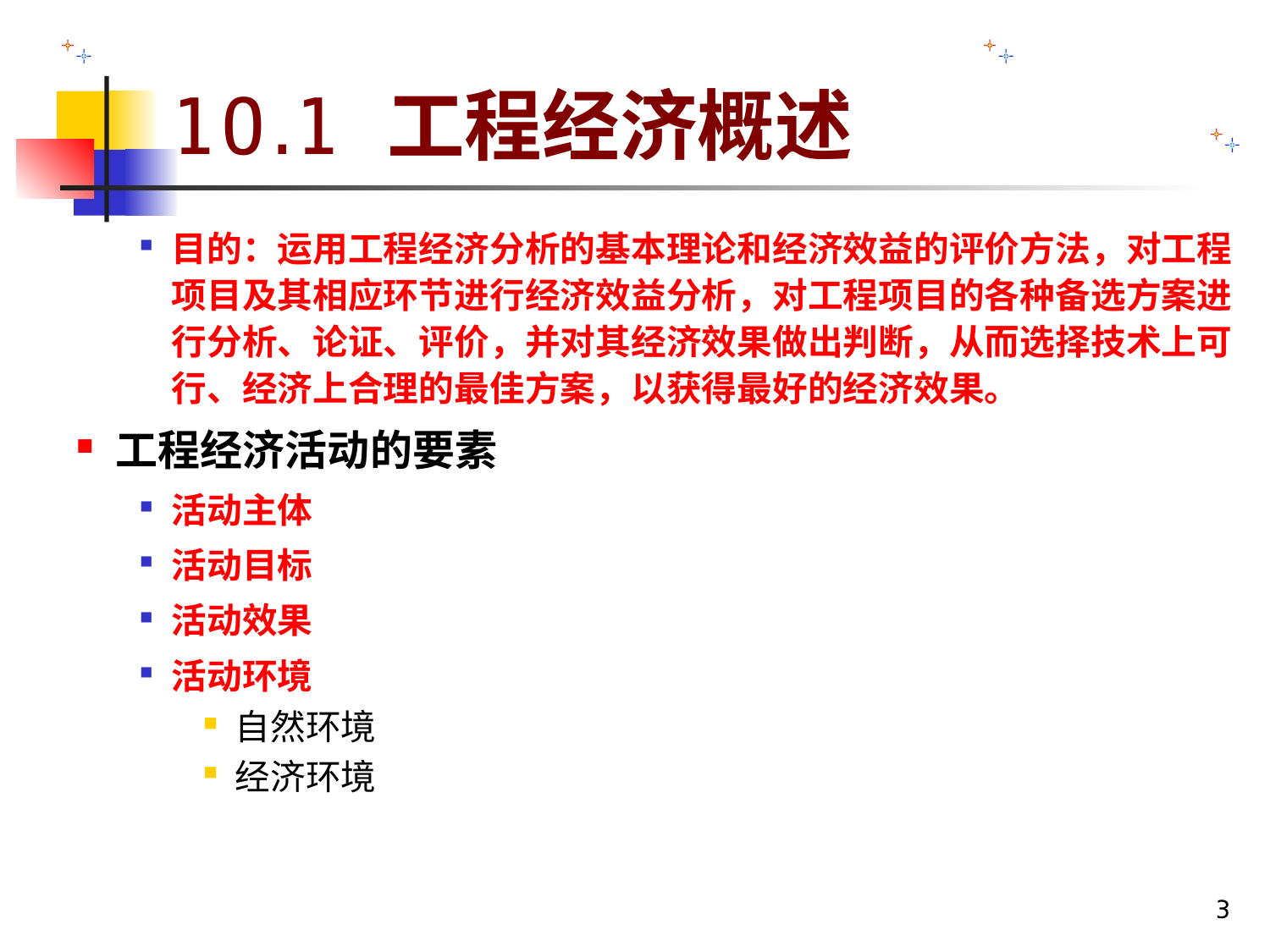

# 10.1 工程经济概述
目的：运用工程经济分析的基本理论和经济效益的评价方法，对工程项目及其相应环节进行经济效益分析，对工程项目的各种备选方案进行分析、论证、评价，并对其经济效果做出判断，从而选择技术上可行、经济上合理的最佳方案，以获得最好的经济效果。
工程经济活动的要素
活动主体
活动目标
活动效果
活动环境
自然环境
经济环境
3